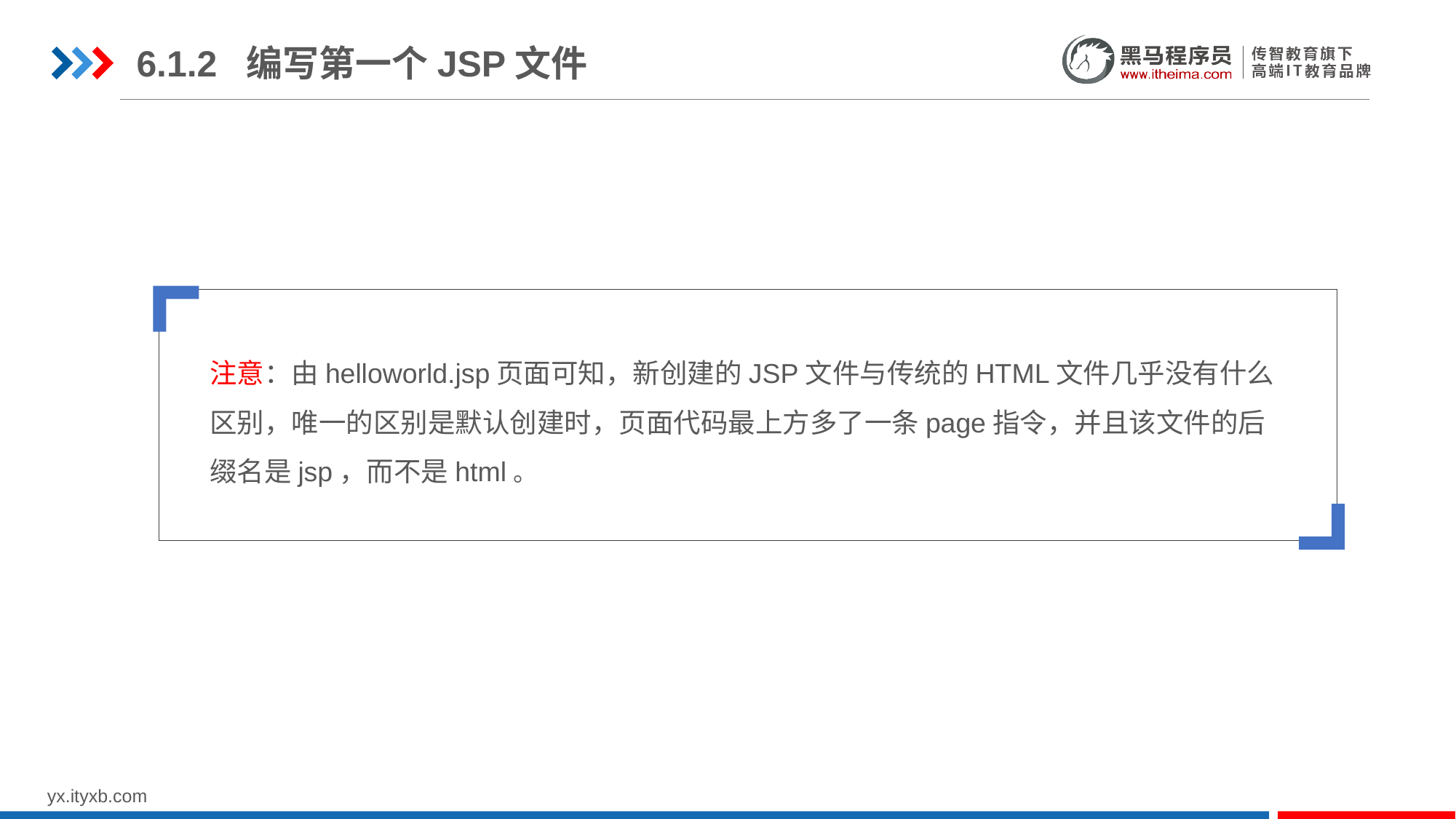

6.1.2  编写第一个JSP文件

注意：由helloworld.jsp页面可知，新创建的JSP文件与传统的HTML文件几乎没有什么区别，唯一的区别是默认创建时，页面代码最上方多了一条page指令，并且该文件的后缀名是jsp，而不是html。